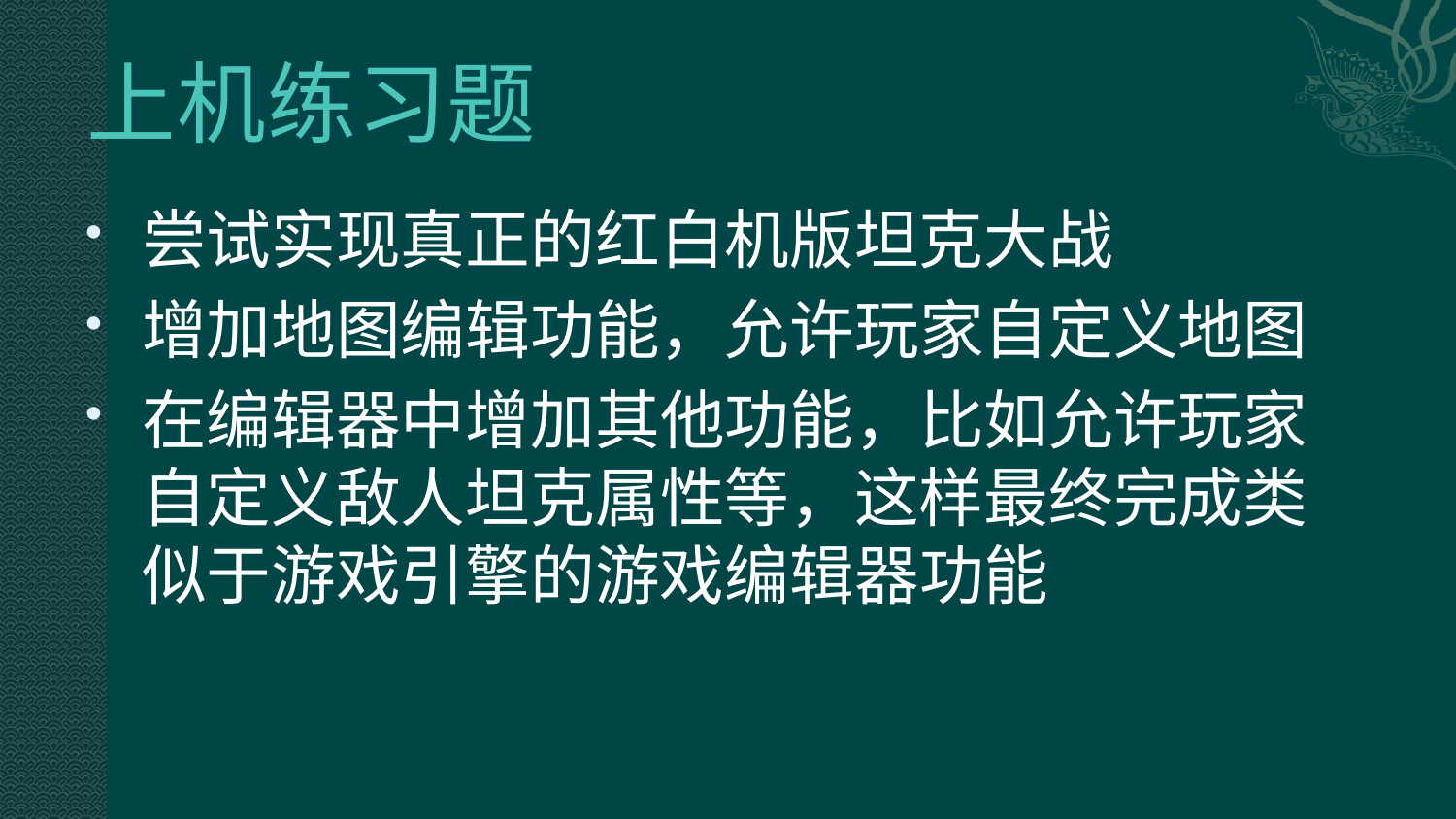

# 上机练习题
尝试实现真正的红白机版坦克大战
增加地图编辑功能，允许玩家自定义地图
在编辑器中增加其他功能，比如允许玩家自定义敌人坦克属性等，这样最终完成类似于游戏引擎的游戏编辑器功能